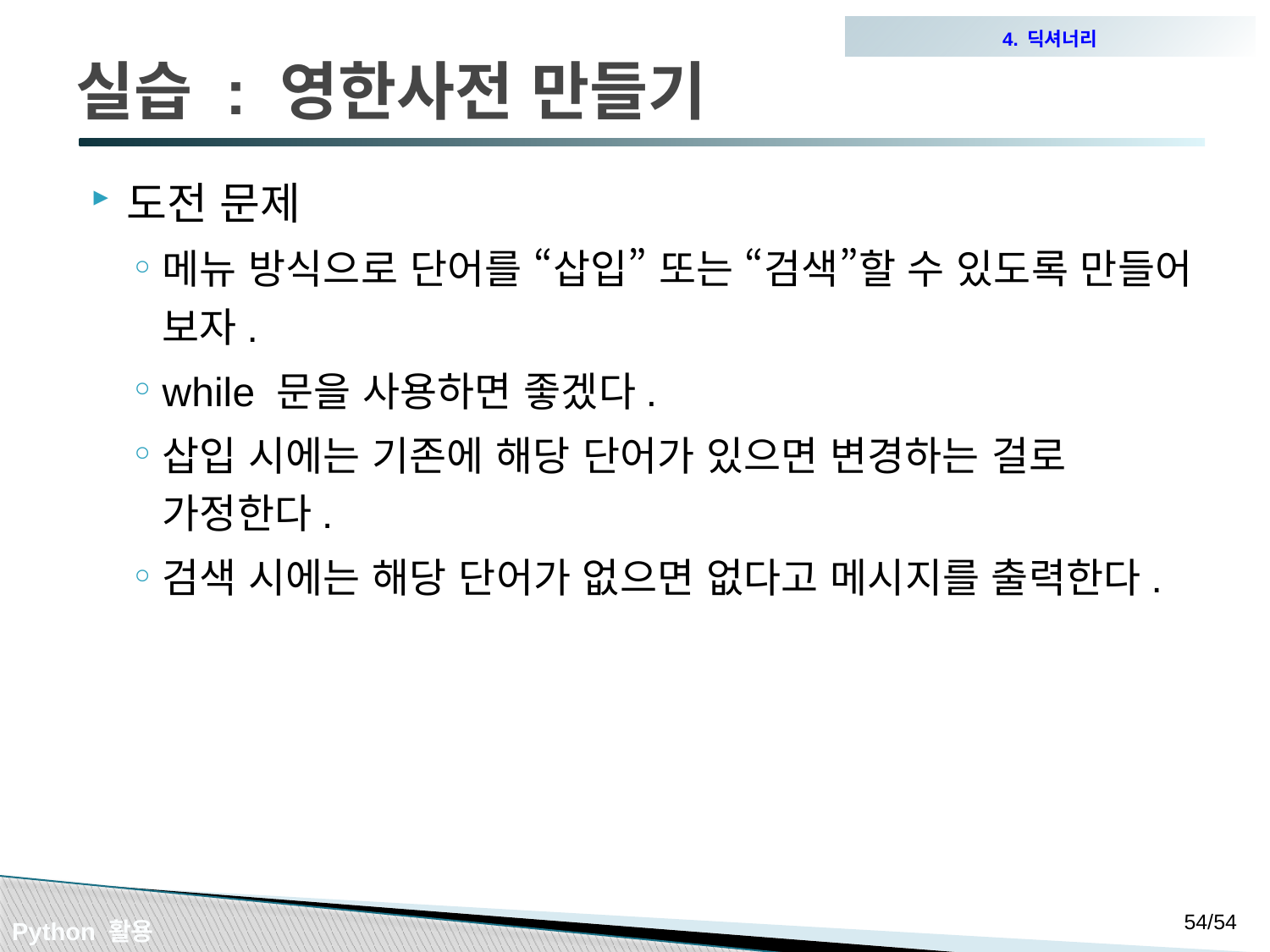

4. 딕셔너리
# 실습 : 영한사전 만들기
도전 문제
메뉴 방식으로 단어를 “삽입” 또는 “검색”할 수 있도록 만들어 보자.
while 문을 사용하면 좋겠다.
삽입 시에는 기존에 해당 단어가 있으면 변경하는 걸로 가정한다.
검색 시에는 해당 단어가 없으면 없다고 메시지를 출력한다.
54